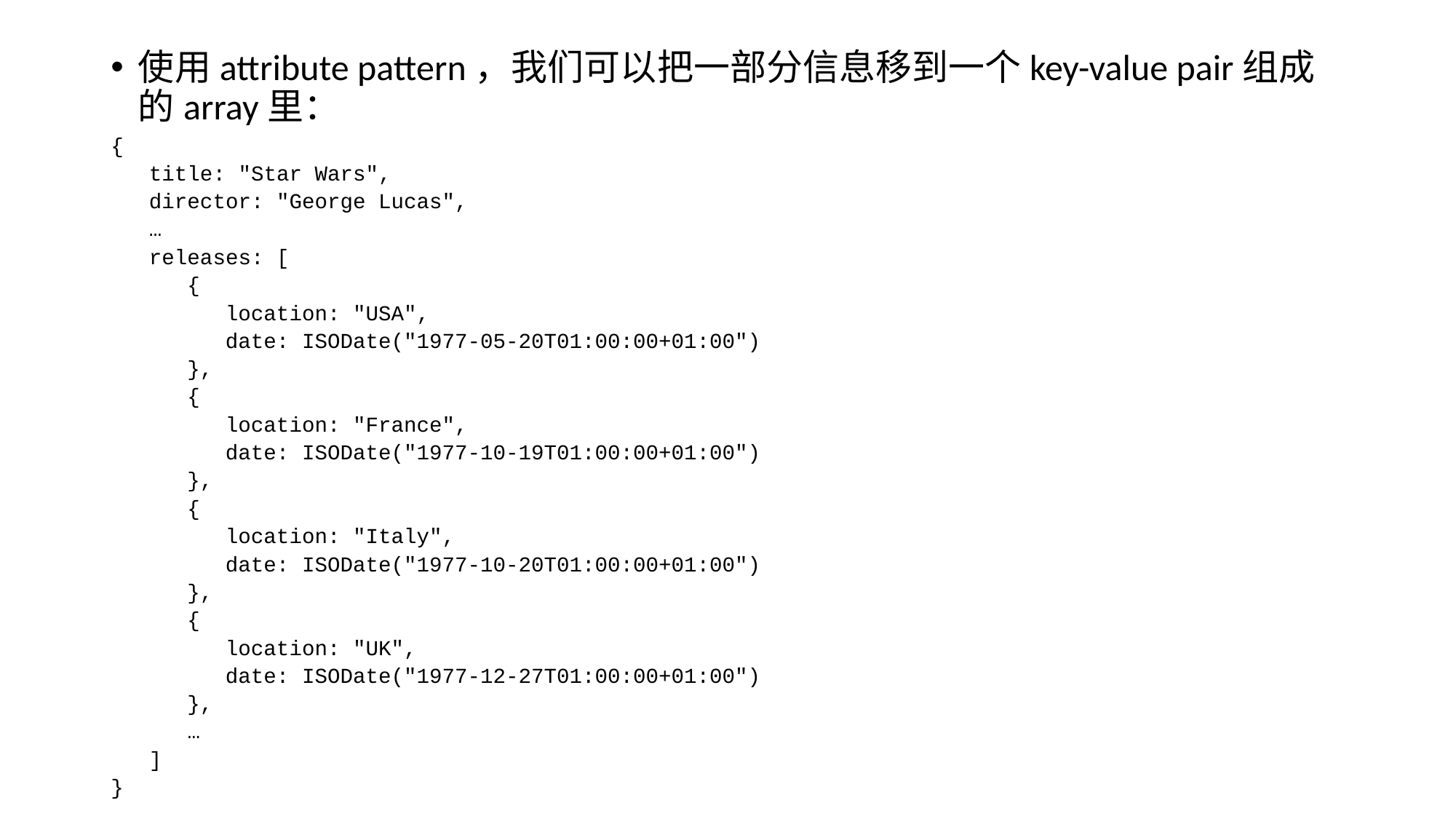

使用attribute pattern，我们可以把一部分信息移到一个key-value pair组成的array里：
{
   title: "Star Wars",
   director: "George Lucas",
   …
   releases: [
      {
         location: "USA",
         date: ISODate("1977-05-20T01:00:00+01:00")
      },
      {
         location: "France",
         date: ISODate("1977-10-19T01:00:00+01:00")
      },
      {
         location: "Italy",
         date: ISODate("1977-10-20T01:00:00+01:00")
      },
      {
         location: "UK",
         date: ISODate("1977-12-27T01:00:00+01:00")
      },
      …
   ]
}